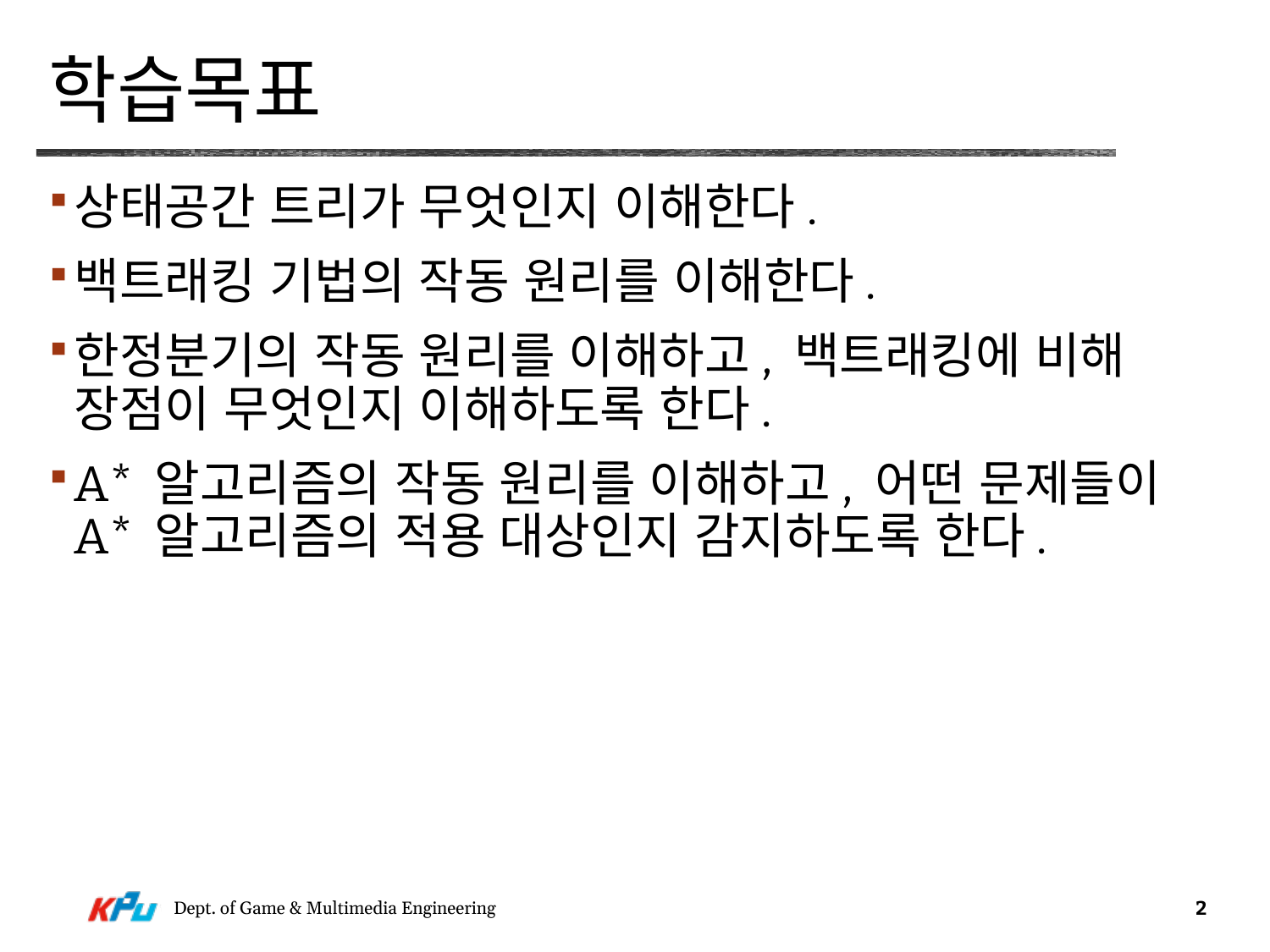

# 학습목표
상태공간 트리가 무엇인지 이해한다.
백트래킹 기법의 작동 원리를 이해한다.
한정분기의 작동 원리를 이해하고, 백트래킹에 비해 장점이 무엇인지 이해하도록 한다.
A* 알고리즘의 작동 원리를 이해하고, 어떤 문제들이 A* 알고리즘의 적용 대상인지 감지하도록 한다.
Dept. of Game & Multimedia Engineering
2